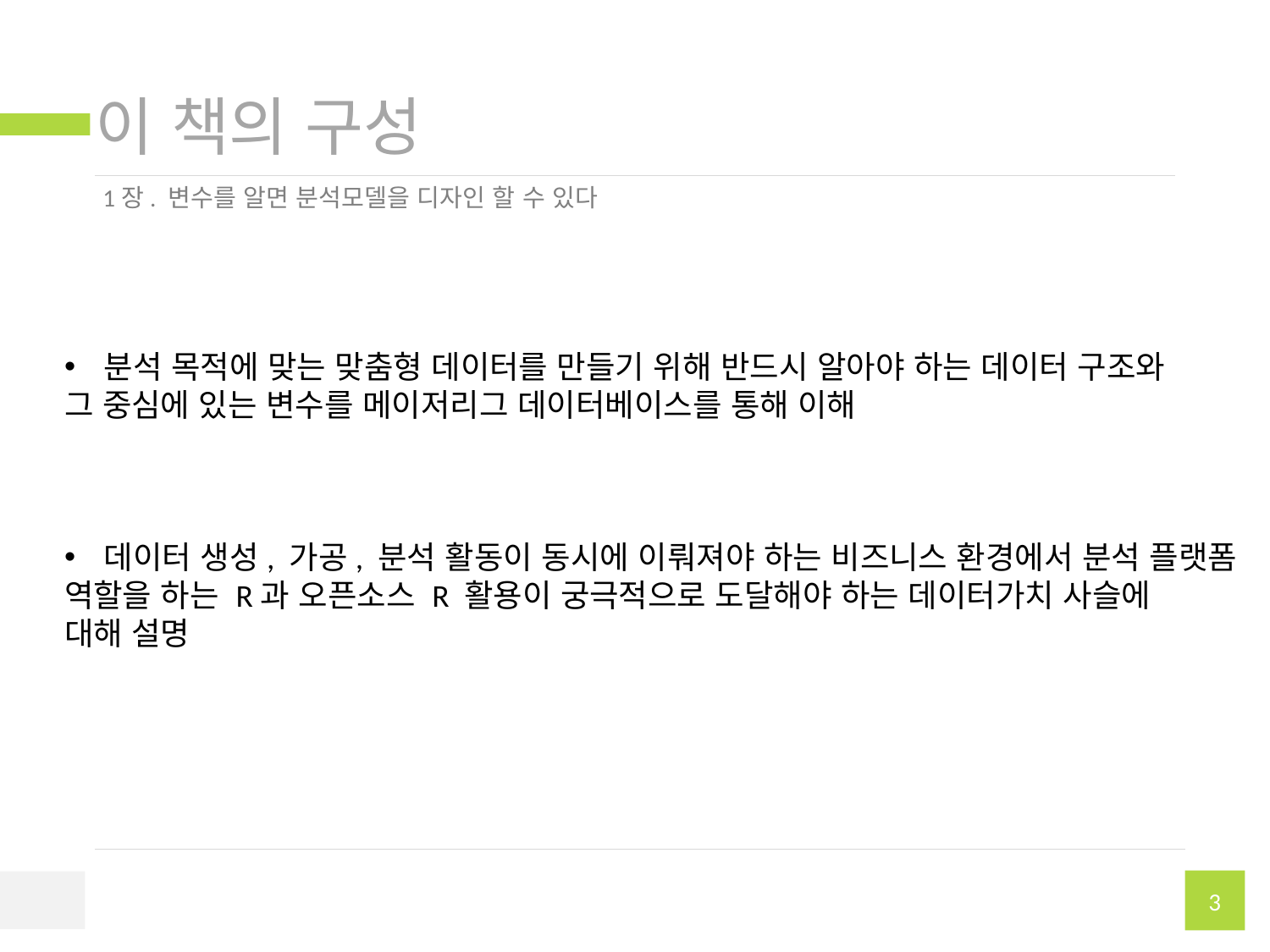

# 이 책의 구성
1장. 변수를 알면 분석모델을 디자인 할 수 있다
분석 목적에 맞는 맞춤형 데이터를 만들기 위해 반드시 알아야 하는 데이터 구조와
그 중심에 있는 변수를 메이저리그 데이터베이스를 통해 이해

데이터 생성, 가공, 분석 활동이 동시에 이뤄져야 하는 비즈니스 환경에서 분석 플랫폼
역할을 하는 R과 오픈소스 R 활용이 궁극적으로 도달해야 하는 데이터가치 사슬에
대해 설명